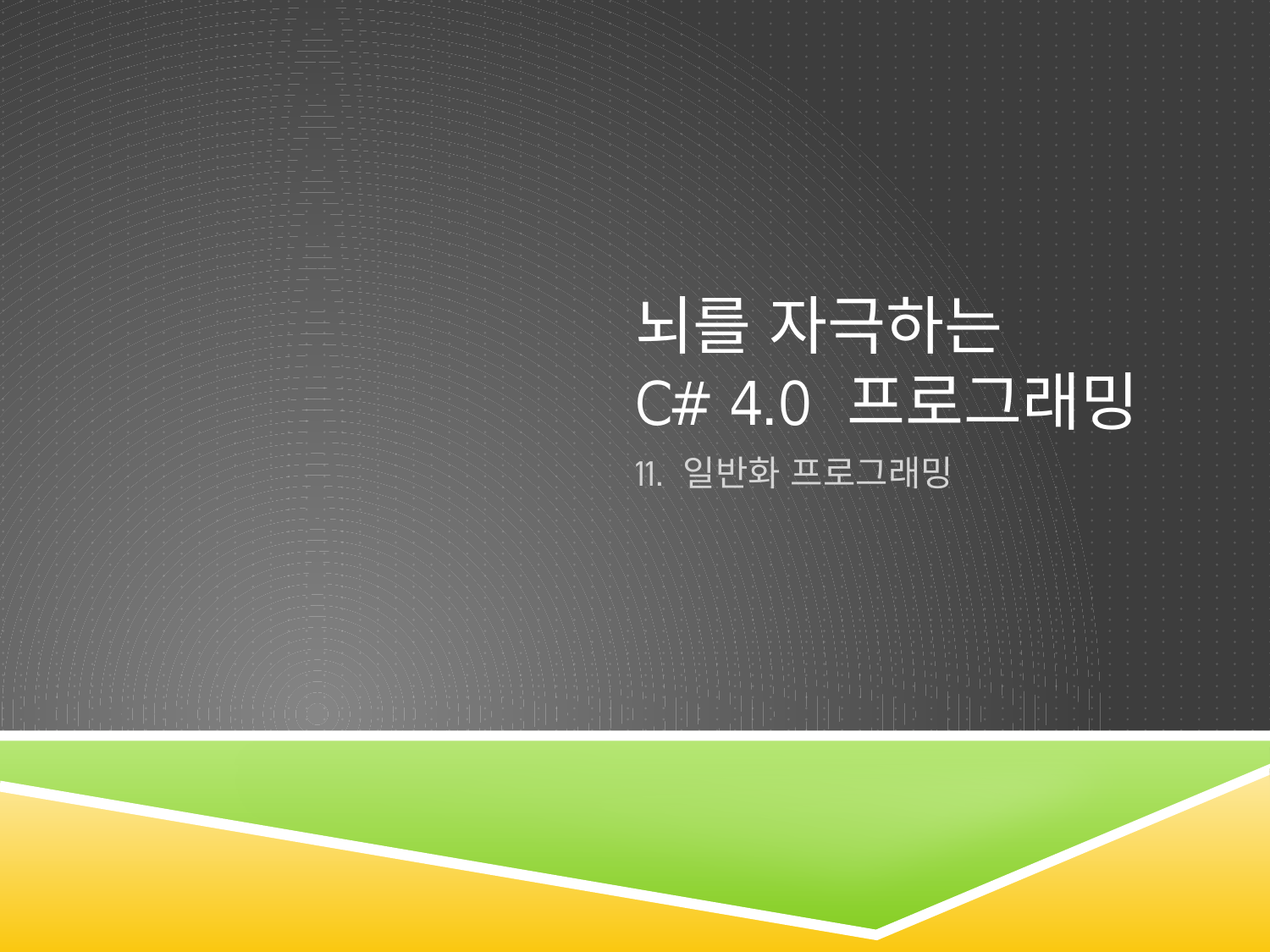

# 뇌를 자극하는 C# 4.0 프로그래밍
11. 일반화 프로그래밍